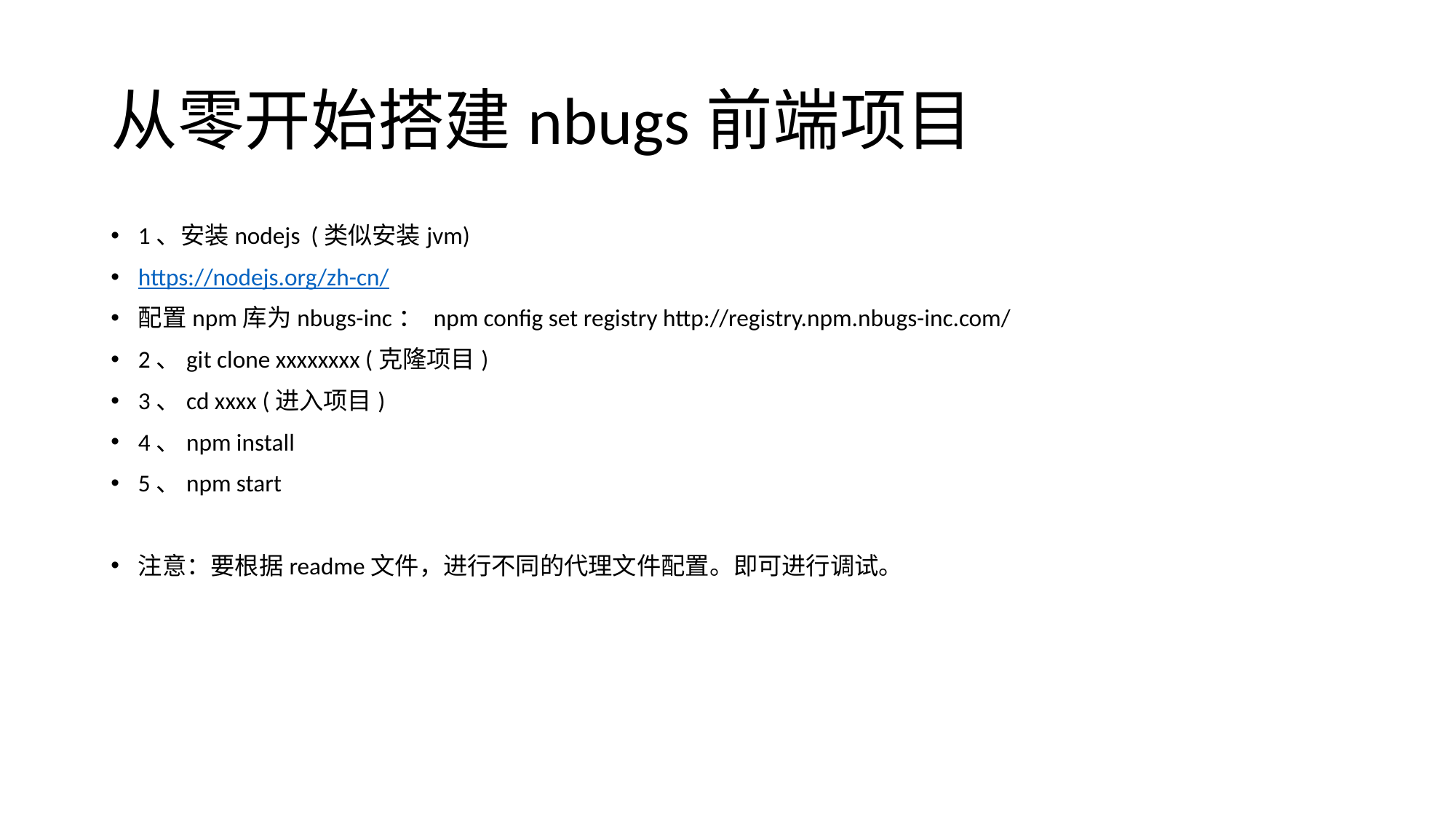

# 从零开始搭建nbugs前端项目
1、安装nodejs  (类似安装jvm)
https://nodejs.org/zh-cn/
配置npm库为nbugs-inc： npm config set registry http://registry.npm.nbugs-inc.com/
2、git clone xxxxxxxx (克隆项目)
3、cd xxxx (进入项目)
4、npm install
5、npm start

注意：要根据readme文件，进行不同的代理文件配置。即可进行调试。